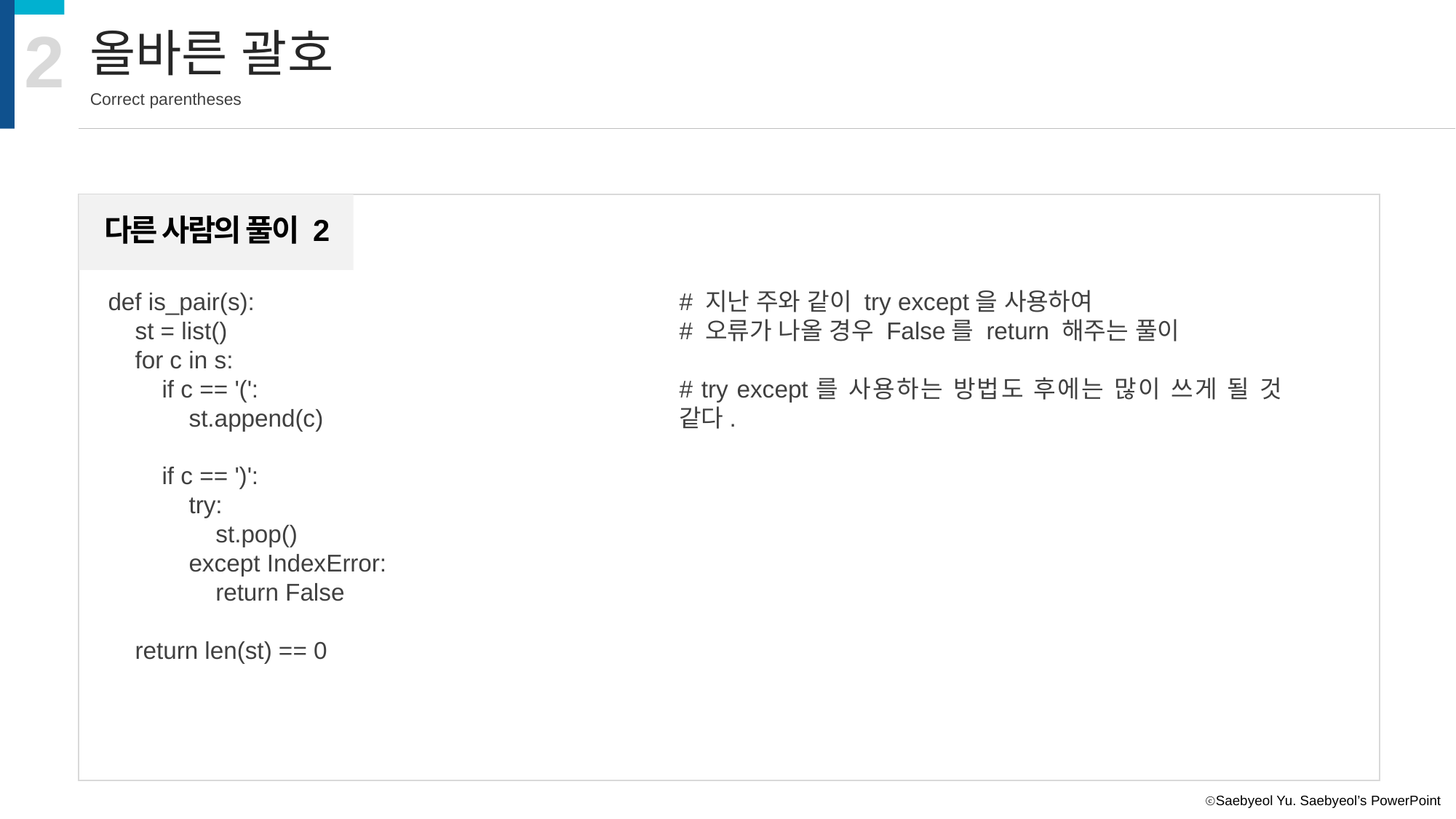

2
올바른 괄호
Correct parentheses

다른 사람의 풀이 2
def is_pair(s):
    st = list()
    for c in s:
        if c == '(':
            st.append(c)

        if c == ')':
            try:
                st.pop()
            except IndexError:
                return False

    return len(st) == 0
# 지난 주와 같이 try except을 사용하여
# 오류가 나올 경우 False를 return 해주는 풀이

# try except를 사용하는 방법도 후에는 많이 쓰게 될 것 같다.